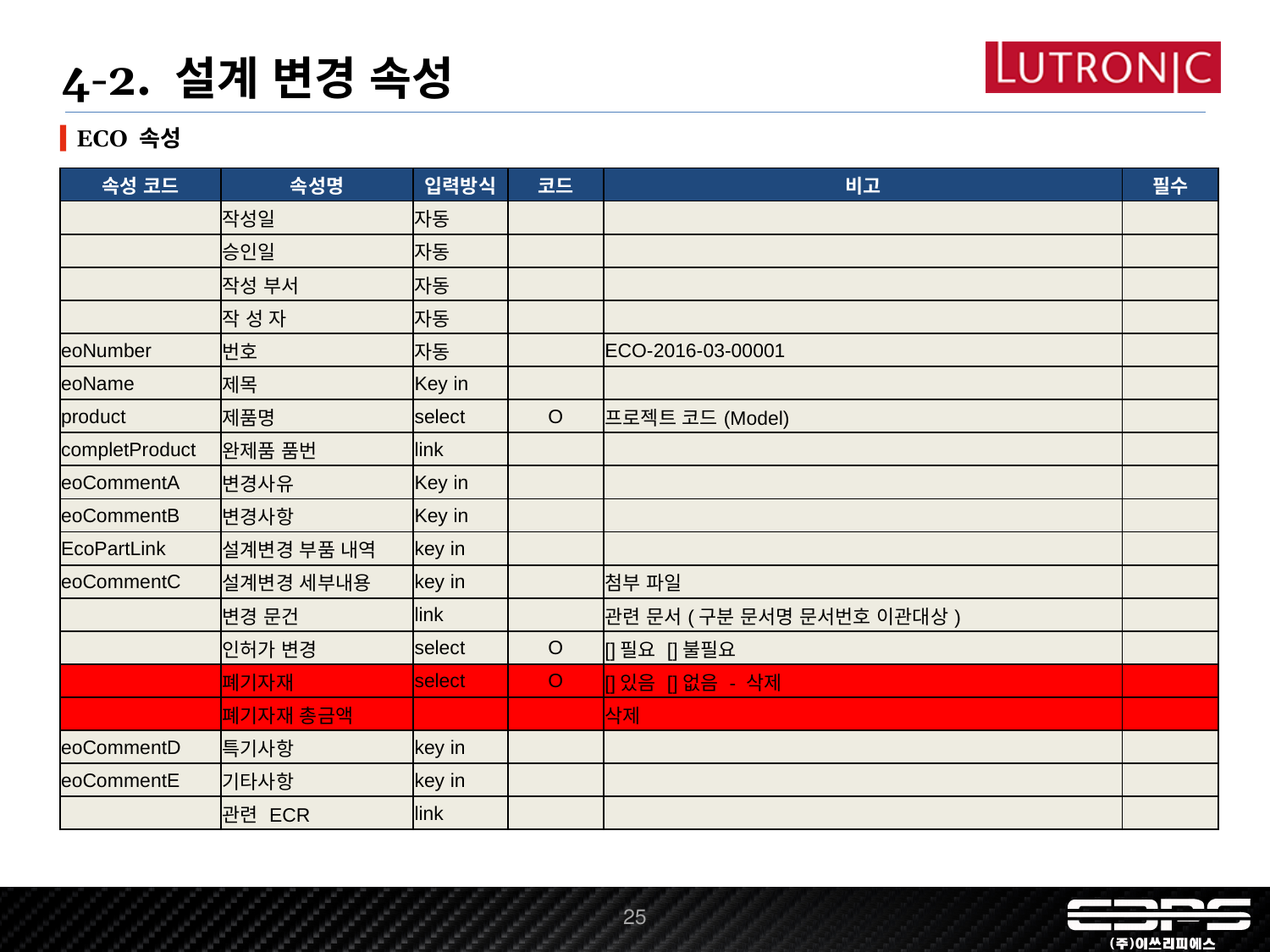

4-2. 설계 변경 속성
ECO 속성

| 속성 코드 | 속성명 | 입력방식 | 코드 | 비고 | 필수 |
| --- | --- | --- | --- | --- | --- |
|  | 작성일 | 자동 |  |  |  |
|  | 승인일 | 자동 |  |  |  |
|  | 작성 부서 | 자동 |  |  |  |
|  | 작 성 자 | 자동 |  |  |  |
| eoNumber | 번호 | 자동 |  | ECO-2016-03-00001 |  |
| eoName | 제목 | Key in |  |  |  |
| product | 제품명 | select | O | 프로젝트 코드(Model) |  |
| completProduct | 완제품 품번 | link |  |  |  |
| eoCommentA | 변경사유 | Key in |  |  |  |
| eoCommentB | 변경사항 | Key in |  |  |  |
| EcoPartLink | 설계변경 부품 내역 | key in |  |  |  |
| eoCommentC | 설계변경 세부내용 | key in |  | 첨부 파일 |  |
|  | 변경 문건 | link |  | 관련 문서(구분 문서명 문서번호 이관대상) |  |
|  | 인허가 변경 | select | O | []필요 []불필요 |  |
|  | 폐기자재 | select | O | []있음 []없음 - 삭제 |  |
|  | 폐기자재 총금액 |  |  | 삭제 |  |
| eoCommentD | 특기사항 | key in |  |  |  |
| eoCommentE | 기타사항 | key in |  |  |  |
|  | 관련 ECR | link |  |  |  |